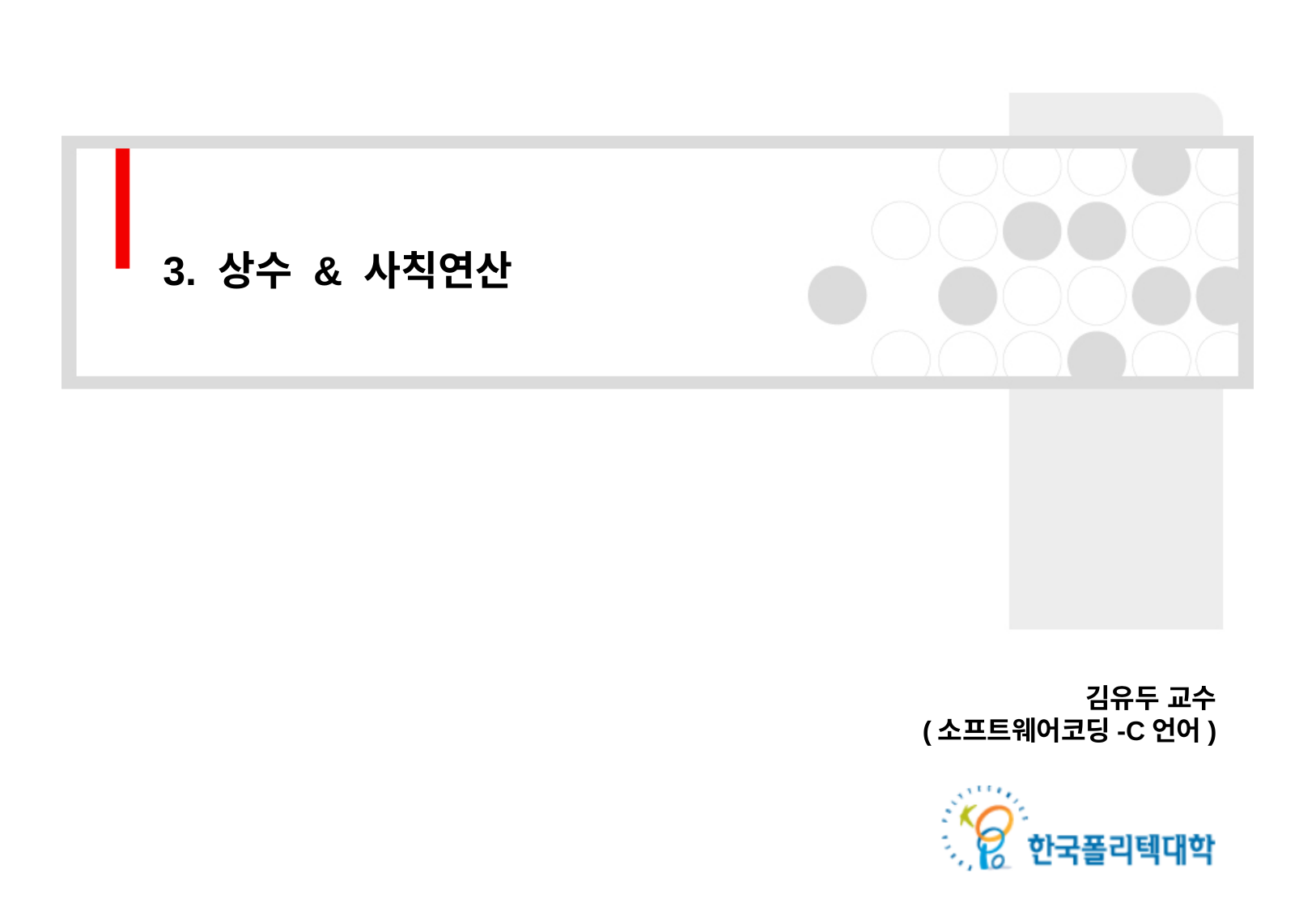

3. 상수 & 사칙연산
김유두 교수
(소프트웨어코딩-C언어)